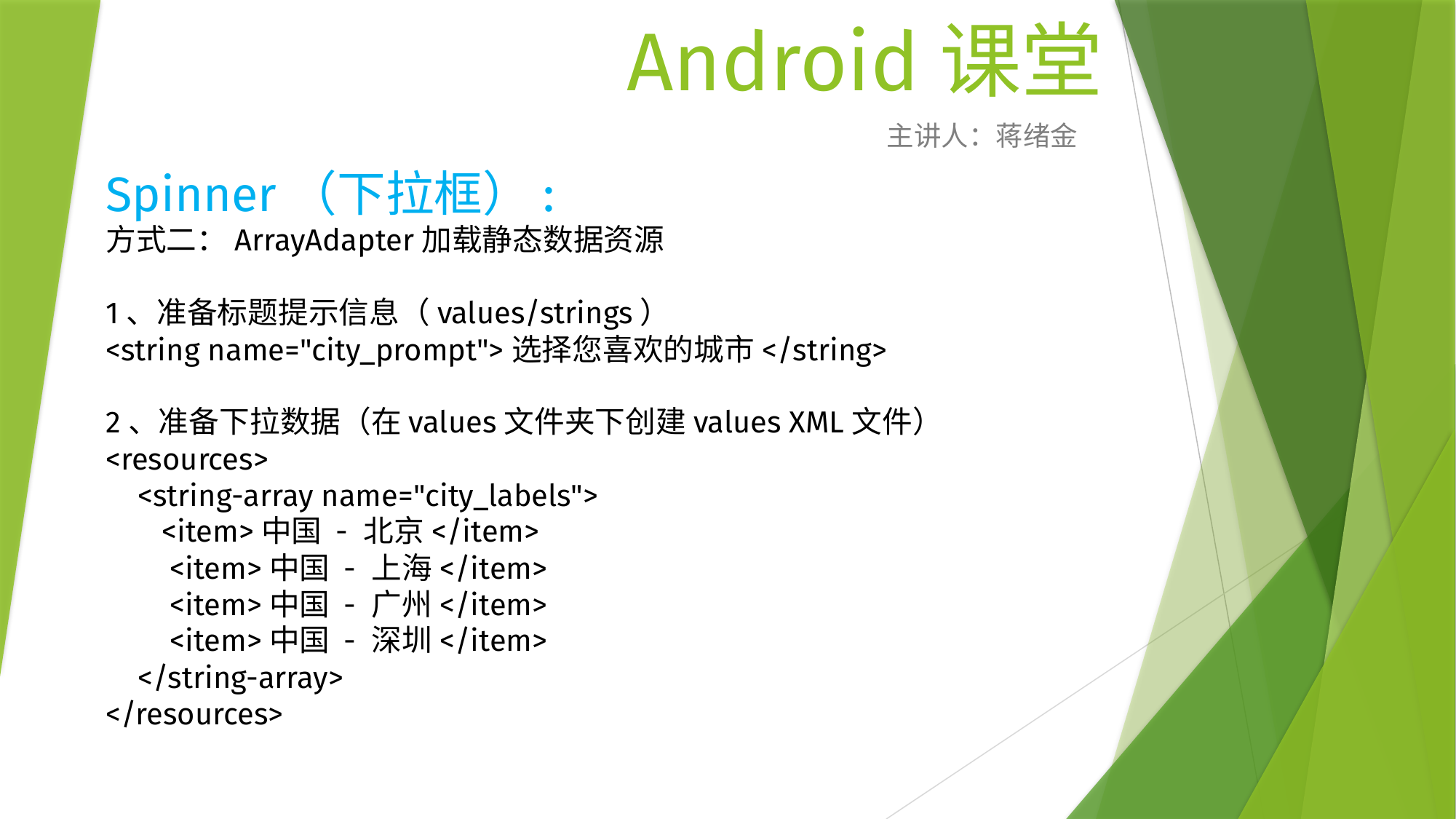

# Android课堂
主讲人：蒋绪金
Spinner（下拉框）:
方式二：ArrayAdapter加载静态数据资源

1、准备标题提示信息（values/strings）
<string name="city_prompt">选择您喜欢的城市</string>

2、准备下拉数据（在values文件夹下创建values XML文件）
<resources>
    <string-array name="city_labels">
       <item>中国 - 北京</item>
        <item>中国 - 上海</item>
        <item>中国 - 广州</item>
        <item>中国 - 深圳</item>
    </string-array>
</resources>